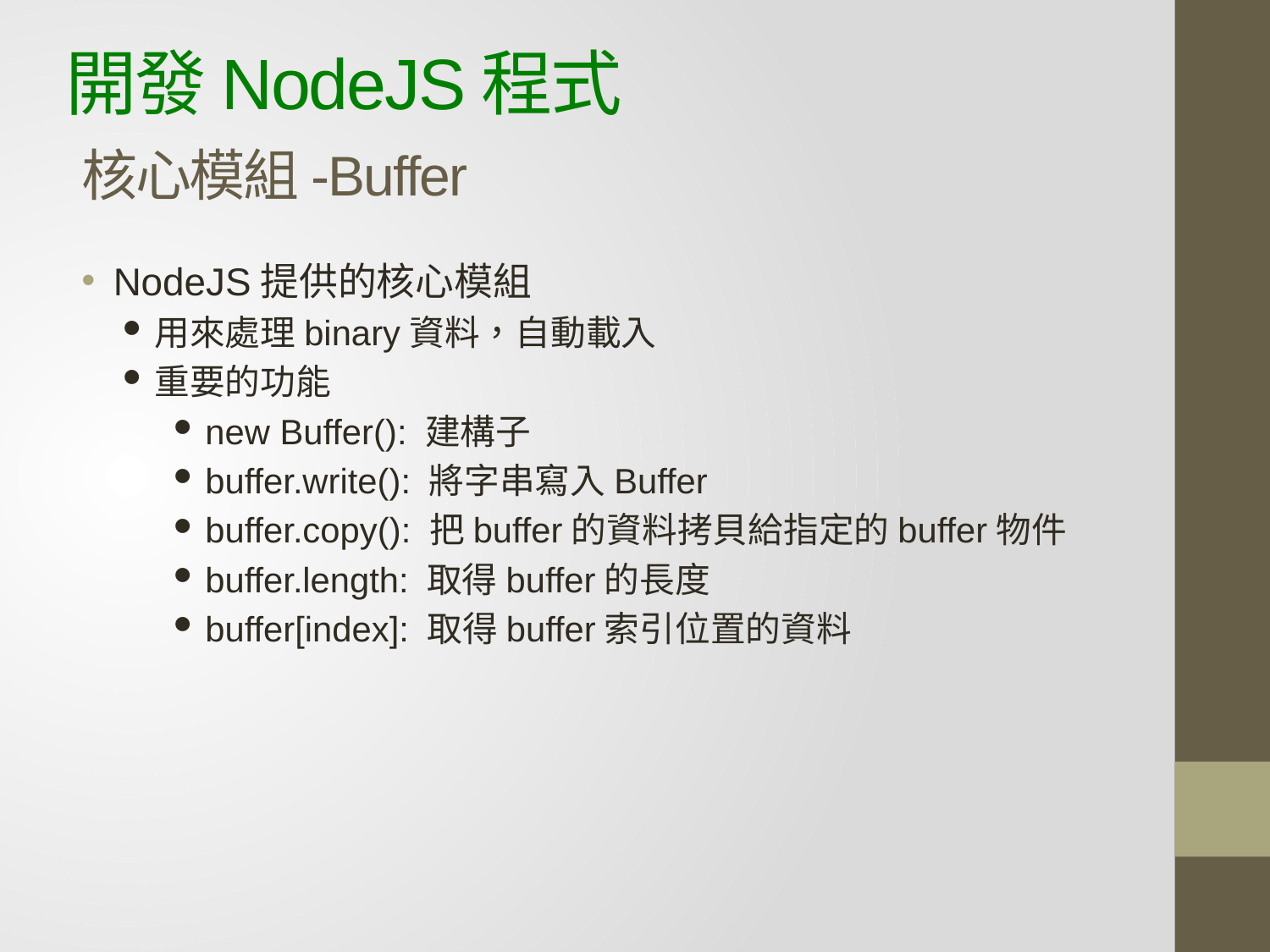

# 開發NodeJS程式 核心模組-Buffer

NodeJS提供的核心模組
用來處理binary資料，自動載入
重要的功能
new Buffer(): 建構子
buffer.write(): 將字串寫入Buffer
buffer.copy(): 把buffer的資料拷貝給指定的buffer物件
buffer.length: 取得buffer的長度
buffer[index]: 取得buffer索引位置的資料